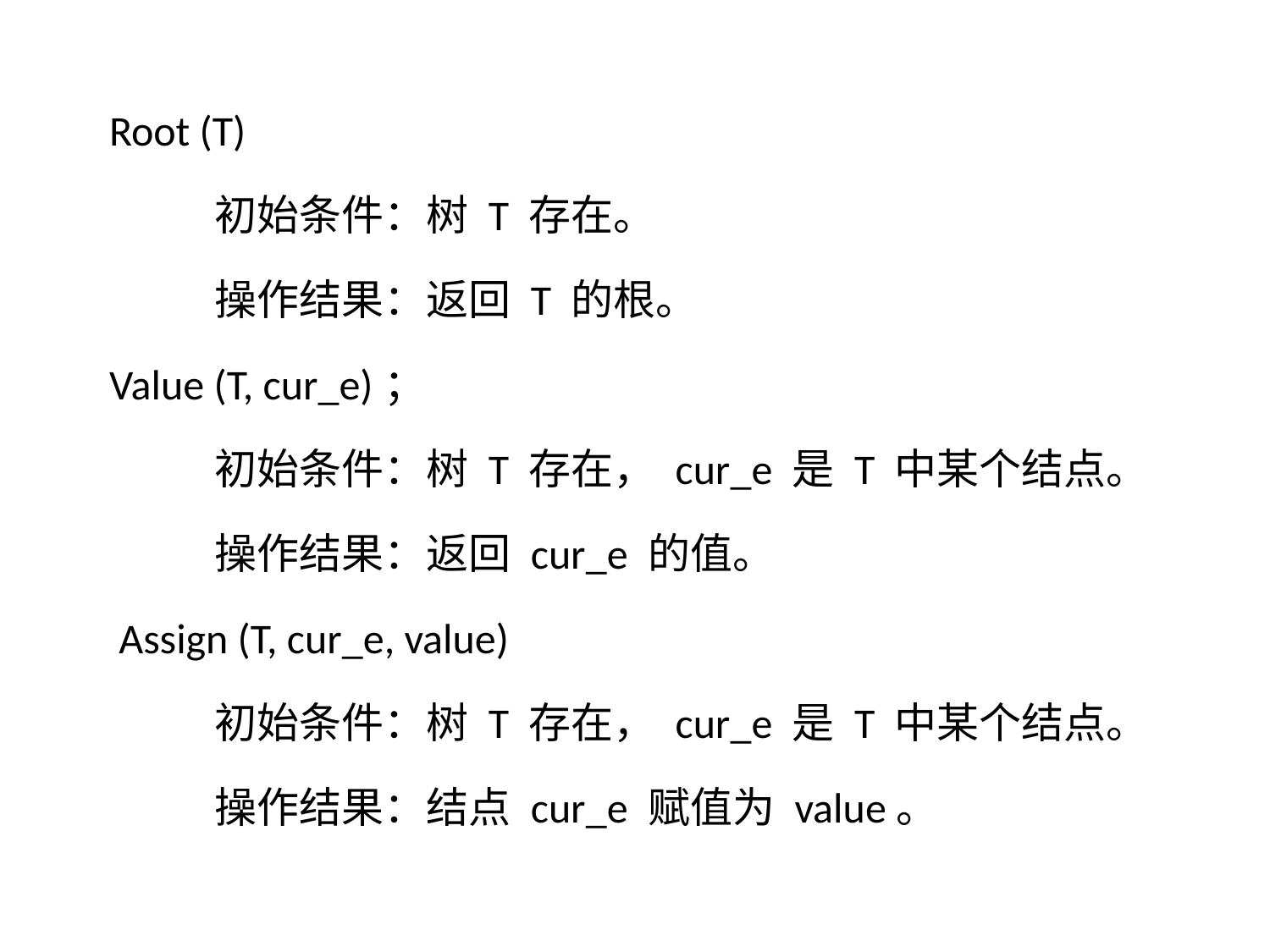

Root (T)
          初始条件：树 T 存在。
          操作结果：返回 T 的根。
Value (T, cur_e)；
          初始条件：树 T 存在， cur_e 是 T 中某个结点。
          操作结果：返回 cur_e 的值。
 Assign (T, cur_e, value)
          初始条件：树 T 存在， cur_e 是 T 中某个结点。
          操作结果：结点 cur_e 赋值为 value。